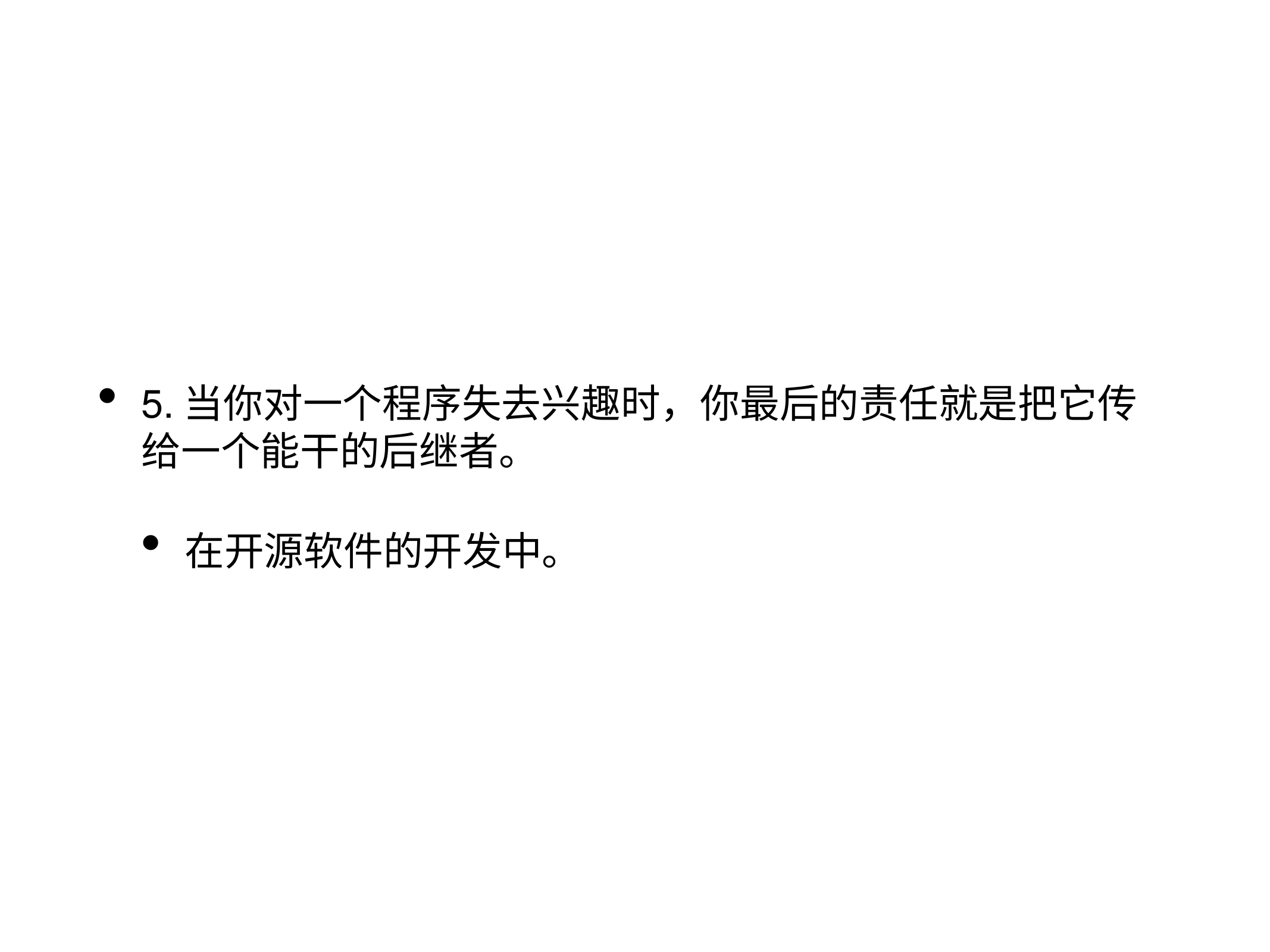

5.当你对一个程序失去兴趣时，你最后的责任就是把它传给一个能干的后继者。
在开源软件的开发中。